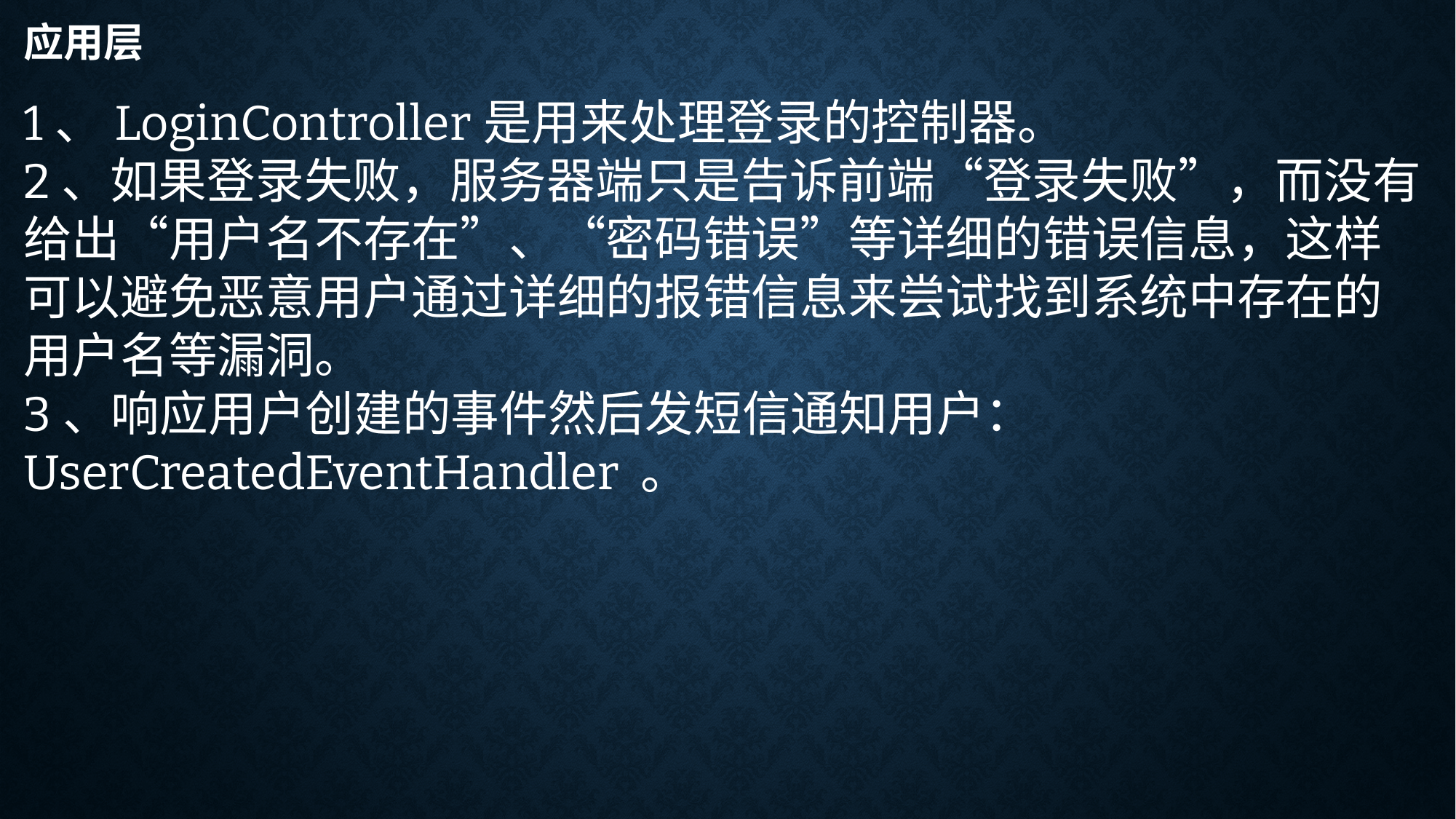

# 应用层
1、LoginController是用来处理登录的控制器。
2、如果登录失败，服务器端只是告诉前端“登录失败”，而没有给出“用户名不存在”、“密码错误”等详细的错误信息，这样可以避免恶意用户通过详细的报错信息来尝试找到系统中存在的用户名等漏洞。
3、响应用户创建的事件然后发短信通知用户：UserCreatedEventHandler 。